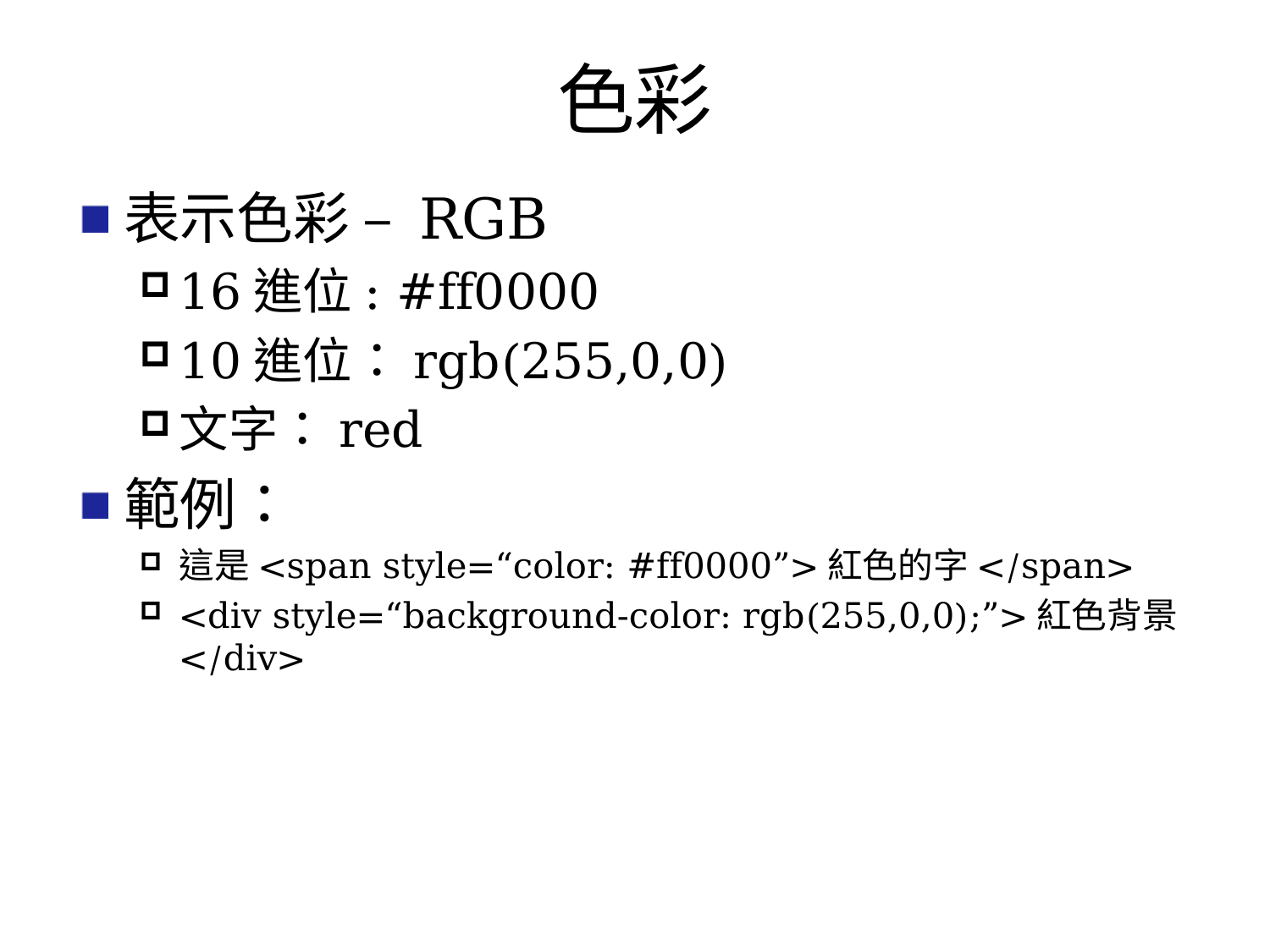

# 色彩
表示色彩 – RGB
16進位: #ff0000
10進位：rgb(255,0,0)
文字：red
範例：
這是<span style=“color: #ff0000”>紅色的字</span>
<div style=“background-color: rgb(255,0,0);”>紅色背景</div>